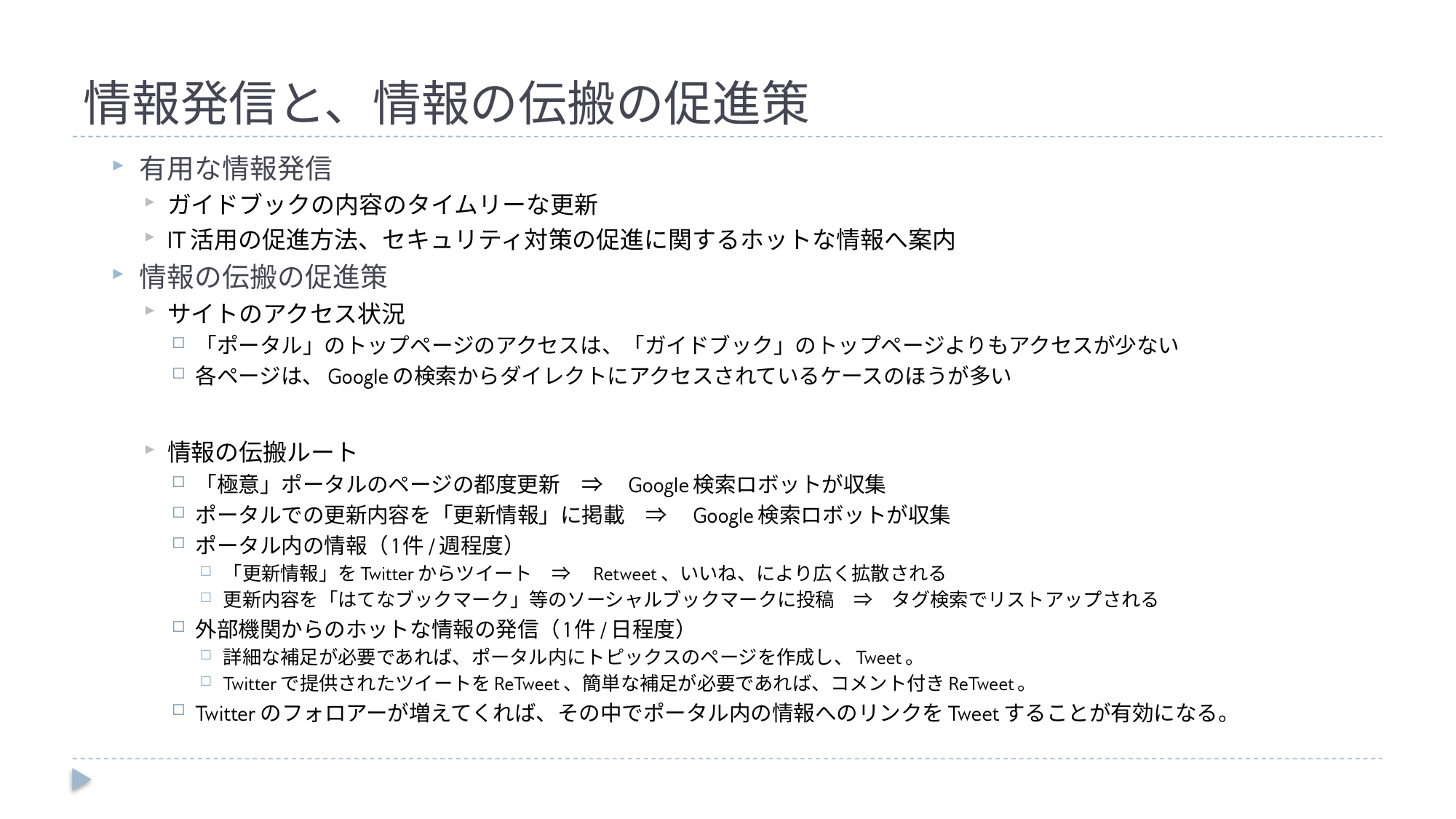

# 情報発信と、情報の伝搬の促進策
有用な情報発信
ガイドブックの内容のタイムリーな更新
IT活用の促進方法、セキュリティ対策の促進に関するホットな情報へ案内
情報の伝搬の促進策
サイトのアクセス状況
「ポータル」のトップページのアクセスは、「ガイドブック」のトップページよりもアクセスが少ない
各ページは、Googleの検索からダイレクトにアクセスされているケースのほうが多い

情報の伝搬ルート
「極意」ポータルのページの都度更新　⇒　Google検索ロボットが収集
ポータルでの更新内容を「更新情報」に掲載　⇒　Google検索ロボットが収集
ポータル内の情報（1件/週程度）
「更新情報」をTwitterからツイート　⇒　Retweet、いいね、により広く拡散される
更新内容を「はてなブックマーク」等のソーシャルブックマークに投稿　⇒　タグ検索でリストアップされる
外部機関からのホットな情報の発信（1件/日程度）
詳細な補足が必要であれば、ポータル内にトピックスのページを作成し、Tweet。
Twitterで提供されたツイートをReTweet、簡単な補足が必要であれば、コメント付きReTweet。
Twitterのフォロアーが増えてくれば、その中でポータル内の情報へのリンクをTweetすることが有効になる。